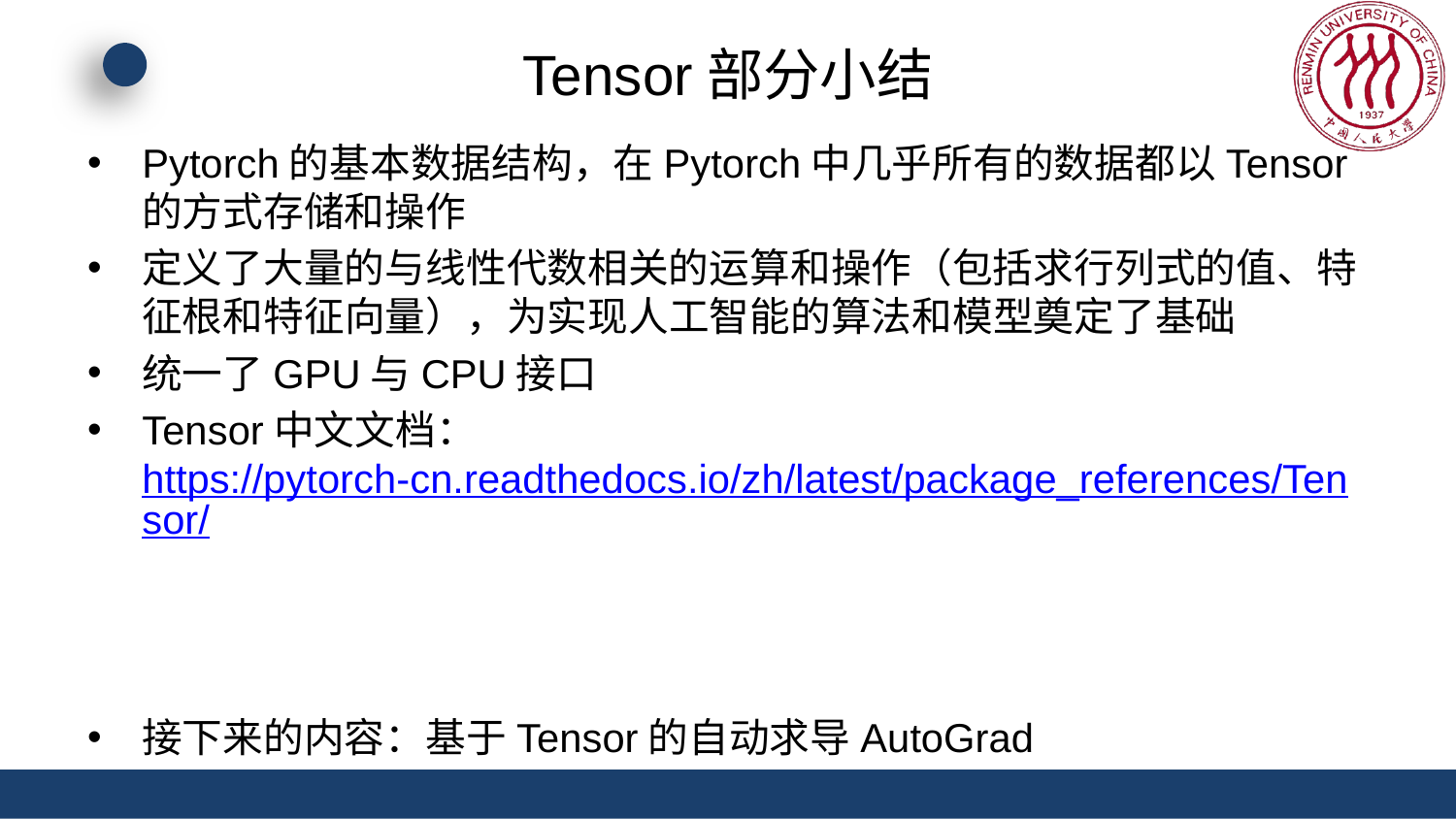

# Tensor部分小结
Pytorch的基本数据结构，在Pytorch中几乎所有的数据都以Tensor的方式存储和操作
定义了大量的与线性代数相关的运算和操作（包括求行列式的值、特征根和特征向量），为实现人工智能的算法和模型奠定了基础
统一了GPU与CPU接口
Tensor中文文档： https://pytorch-cn.readthedocs.io/zh/latest/package_references/Tensor/

接下来的内容：基于Tensor的自动求导AutoGrad